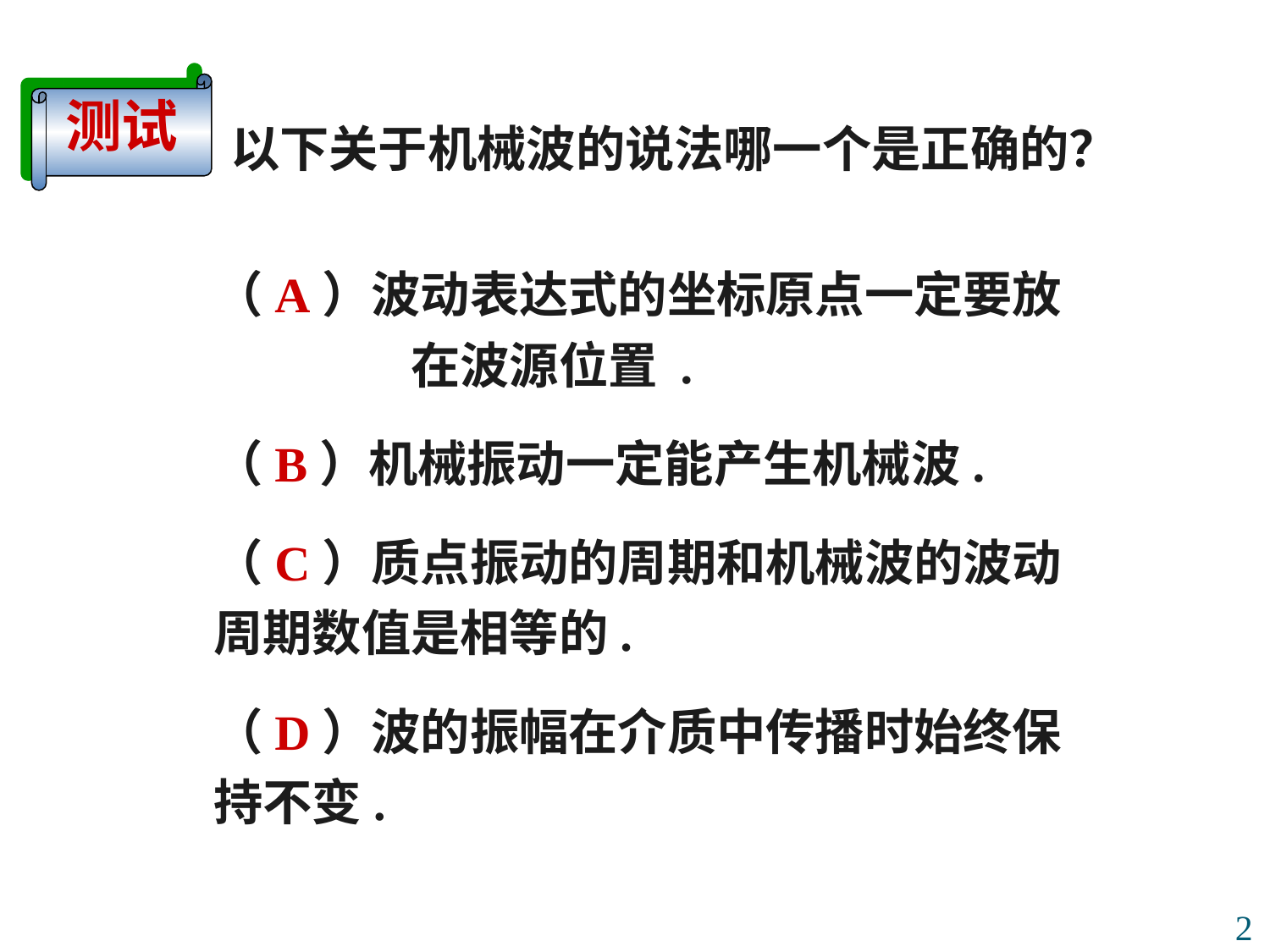

测试
        以下关于机械波的说法哪一个是正确的？
（A）波动表达式的坐标原点一定要放　　　　在波源位置 .
（B）机械振动一定能产生机械波.
（C）质点振动的周期和机械波的波动周期数值是相等的.
（D）波的振幅在介质中传播时始终保持不变.
2